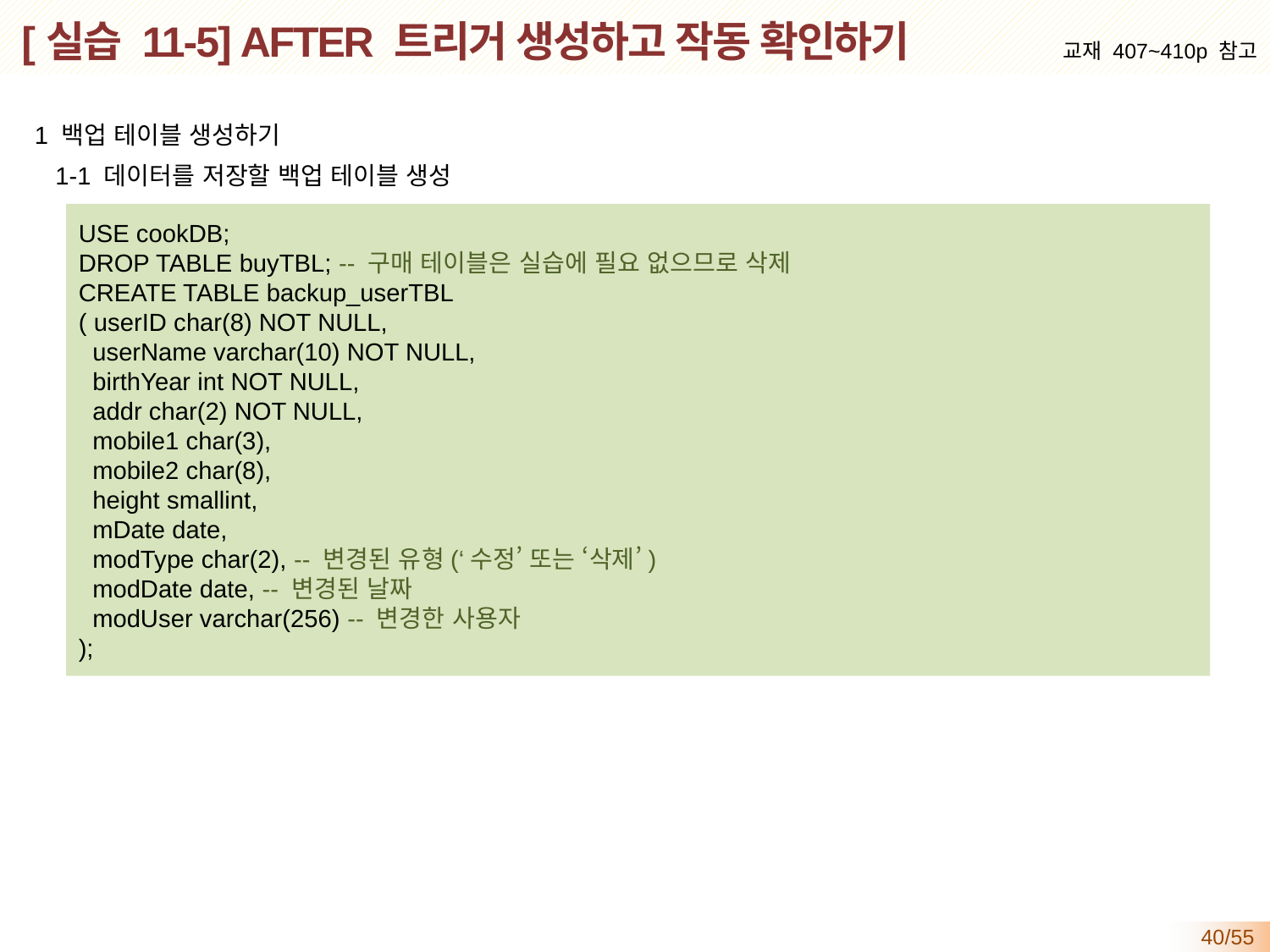

# [실습 11-5] AFTER 트리거 생성하고 작동 확인하기
교재 407~410p 참고
1 백업 테이블 생성하기
   1-1 데이터를 저장할 백업 테이블 생성

USE cookDB;
DROP TABLE buyTBL; -- 구매 테이블은 실습에 필요 없으므로 삭제
CREATE TABLE backup_userTBL
( userID char(8) NOT NULL,
  userName varchar(10) NOT NULL,
  birthYear int NOT NULL,
  addr char(2) NOT NULL,
  mobile1 char(3),
  mobile2 char(8),
  height smallint,
  mDate date,
  modType char(2), -- 변경된 유형(‘수정’ 또는 ‘삭제’)
  modDate date, -- 변경된 날짜
  modUser varchar(256) -- 변경한 사용자
);